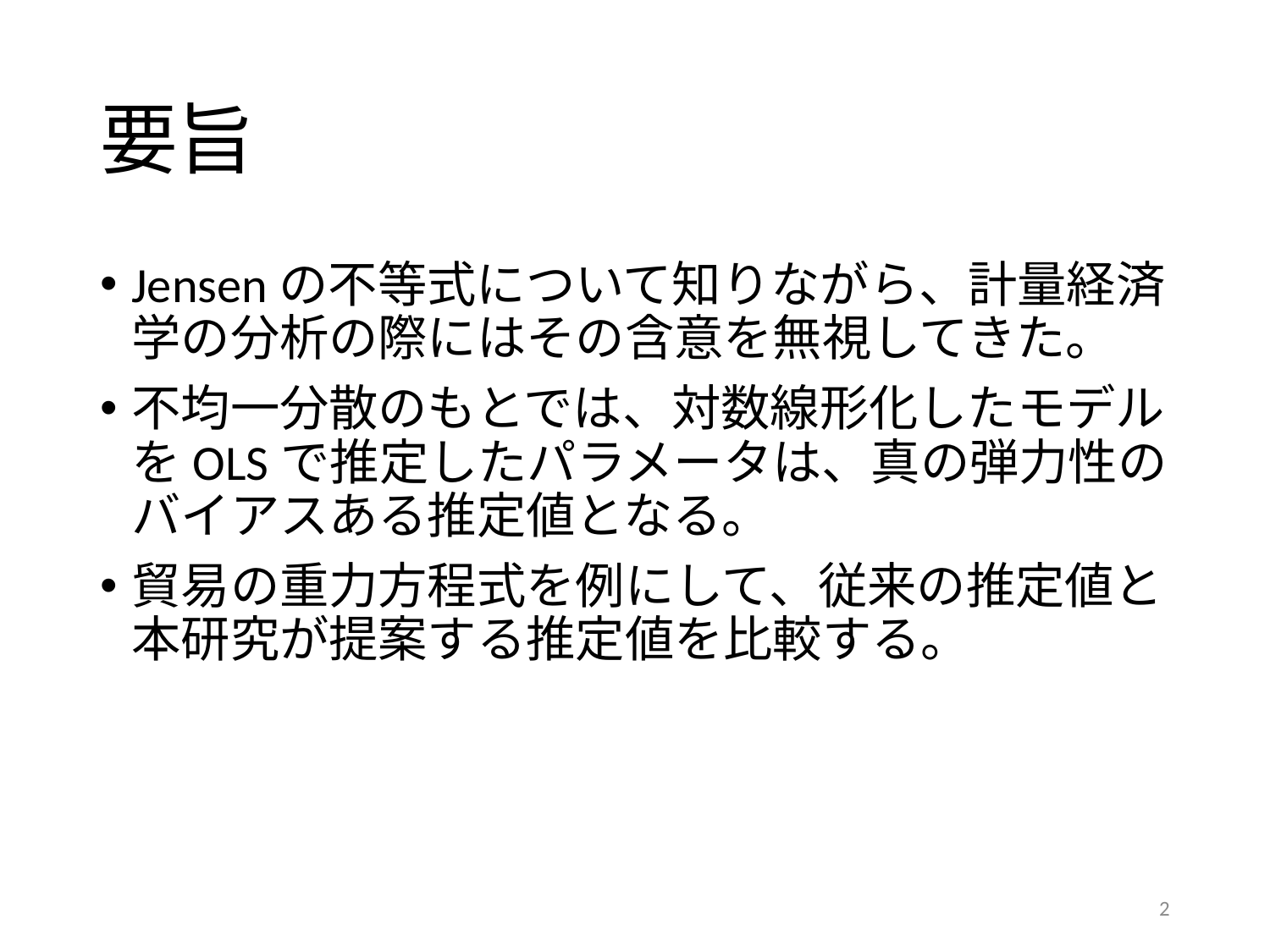

# 要旨
Jensenの不等式について知りながら、計量経済学の分析の際にはその含意を無視してきた。
不均一分散のもとでは、対数線形化したモデルをOLSで推定したパラメータは、真の弾力性のバイアスある推定値となる。
貿易の重力方程式を例にして、従来の推定値と本研究が提案する推定値を比較する。
2